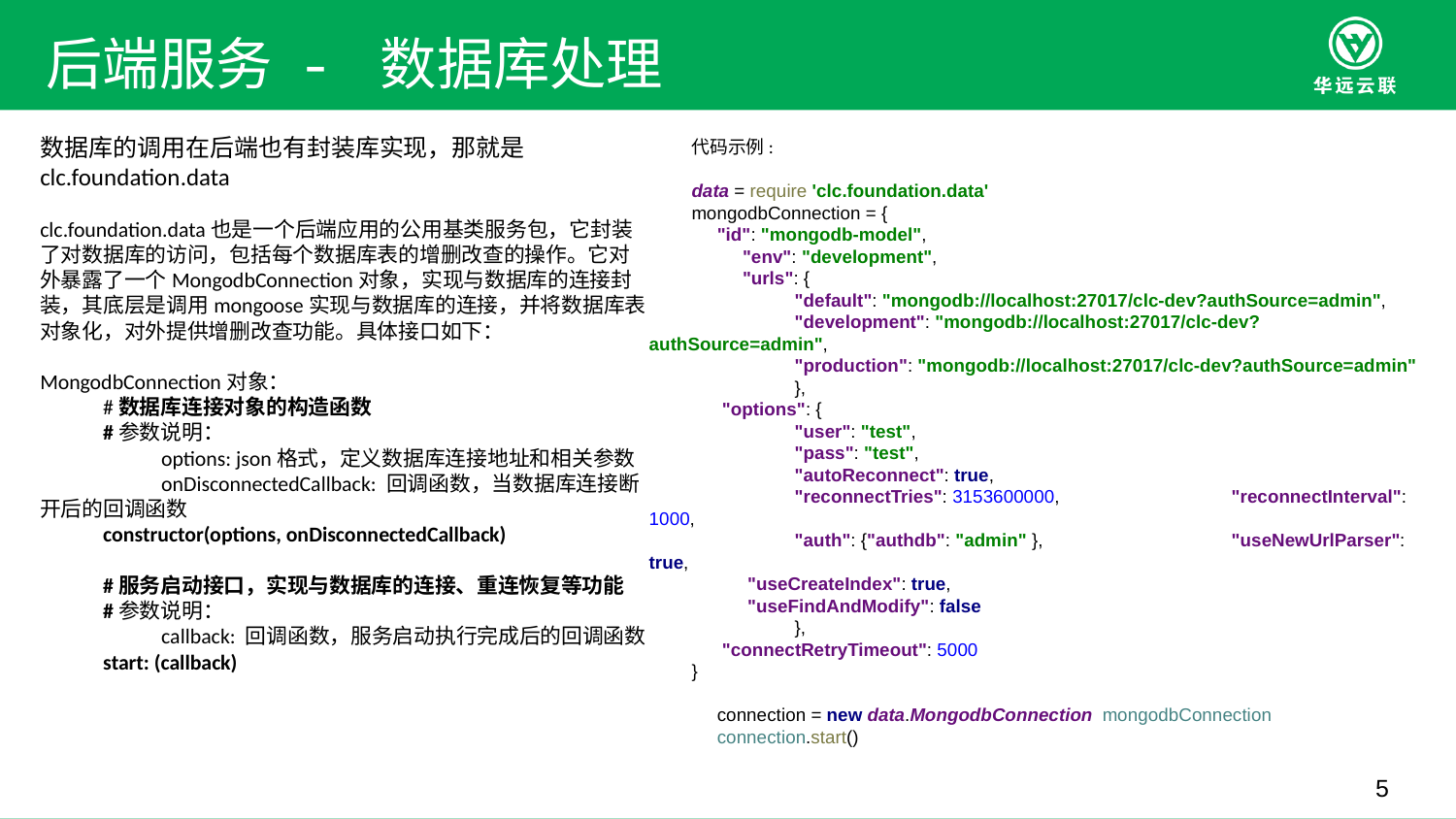

后端服务 - 数据库处理
数据库的调用在后端也有封装库实现，那就是clc.foundation.data

clc.foundation.data也是一个后端应用的公用基类服务包，它封装了对数据库的访问，包括每个数据库表的增删改查的操作。它对外暴露了一个MongodbConnection对象，实现与数据库的连接封装，其底层是调用mongoose实现与数据库的连接，并将数据库表对象化，对外提供增删改查功能。具体接口如下：

MongodbConnection对象：             #数据库连接对象的构造函数             #参数说明：                         options: json格式，定义数据库连接地址和相关参数                         onDisconnectedCallback: 回调函数，当数据库连接断开后的回调函数
             constructor(options, onDisconnectedCallback)              #服务启动接口，实现与数据库的连接、重连恢复等功能             #参数说明：                         callback: 回调函数，服务启动执行完成后的回调函数
             start: (callback)

代码示例:

data = require 'clc.foundation.data'
mongodbConnection = {
     "id": "mongodb-model",
          "env": "development",
          "urls": {
	"default": "mongodb://localhost:27017/clc-dev?authSource=admin",	"development": "mongodb://localhost:27017/clc-dev?authSource=admin",	"production": "mongodb://localhost:27017/clc-dev?authSource=admin"                                	},
      "options": {
	"user": "test",
	"pass": "test",
	"autoReconnect": true,
	"reconnectTries": 3153600000,    		"reconnectInterval": 1000,
	"auth": {"authdb": "admin" },    		"useNewUrlParser": true,
           "useCreateIndex": true,
           "useFindAndModify": false
	},
      "connectRetryTimeout": 5000
}      connection = new data.MongodbConnection  mongodbConnection     connection.start()